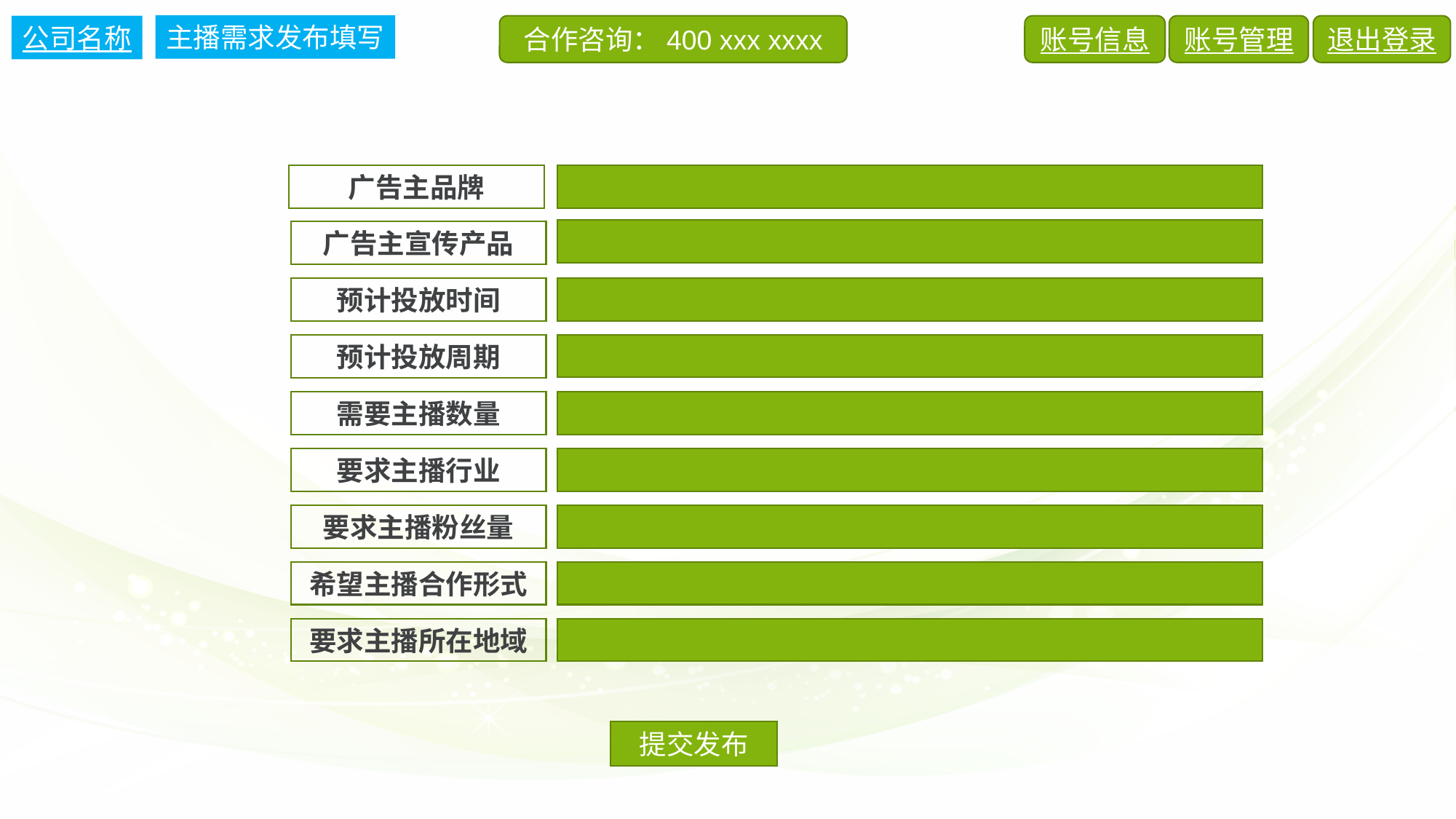

主播需求发布填写
公司名称
合作咨询：400 xxx xxxx
账号信息
账号管理
退出登录
广告主品牌

广告主宣传产品
预计投放时间

预计投放周期
需要主播数量

要求主播行业

要求主播粉丝量

希望主播合作形式

要求主播所在地域

提交发布